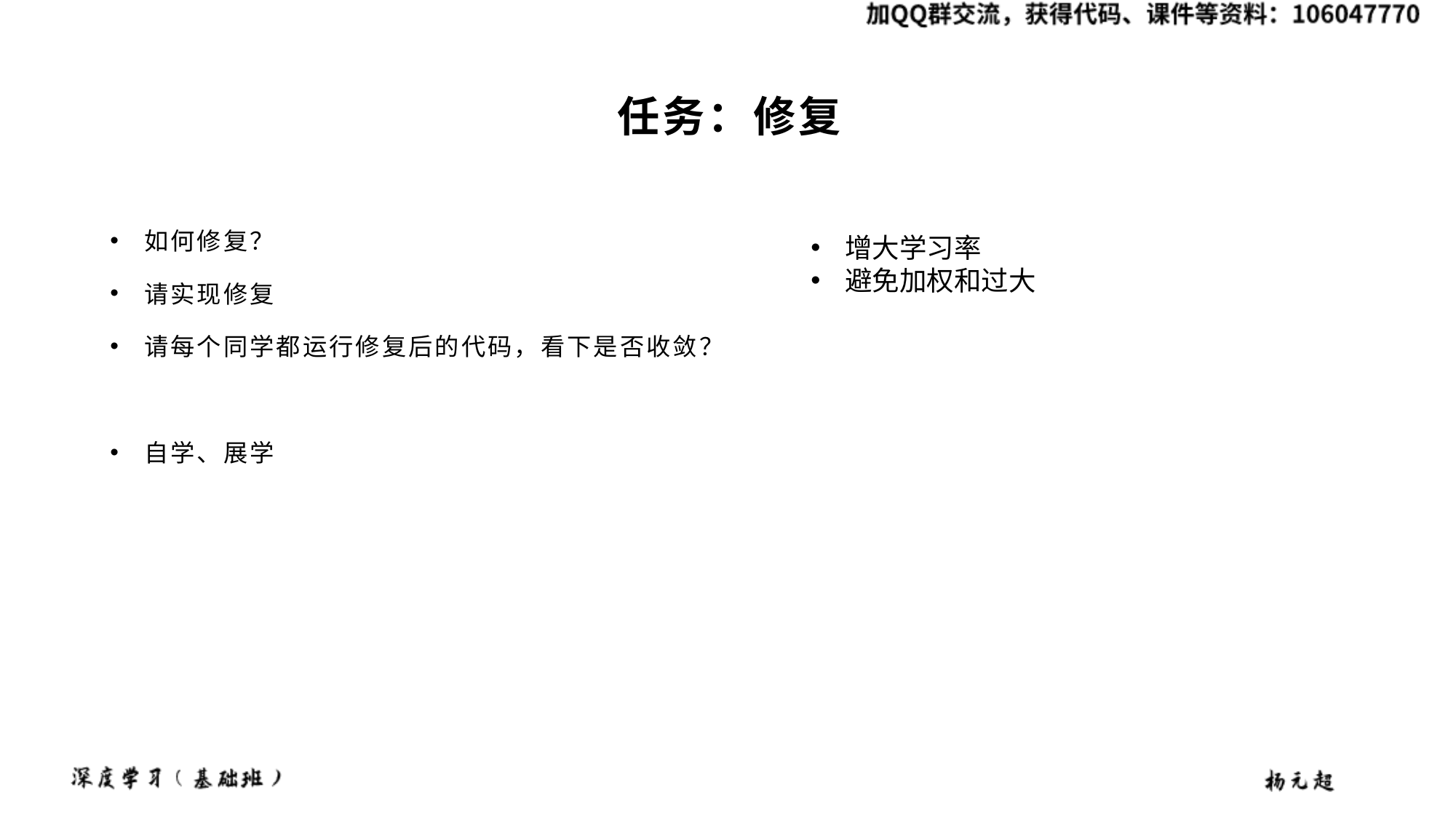

# 任务：修复
如何修复？
请实现修复
请每个同学都运行修复后的代码，看下是否收敛？

自学、展学

增大学习率
避免加权和过大